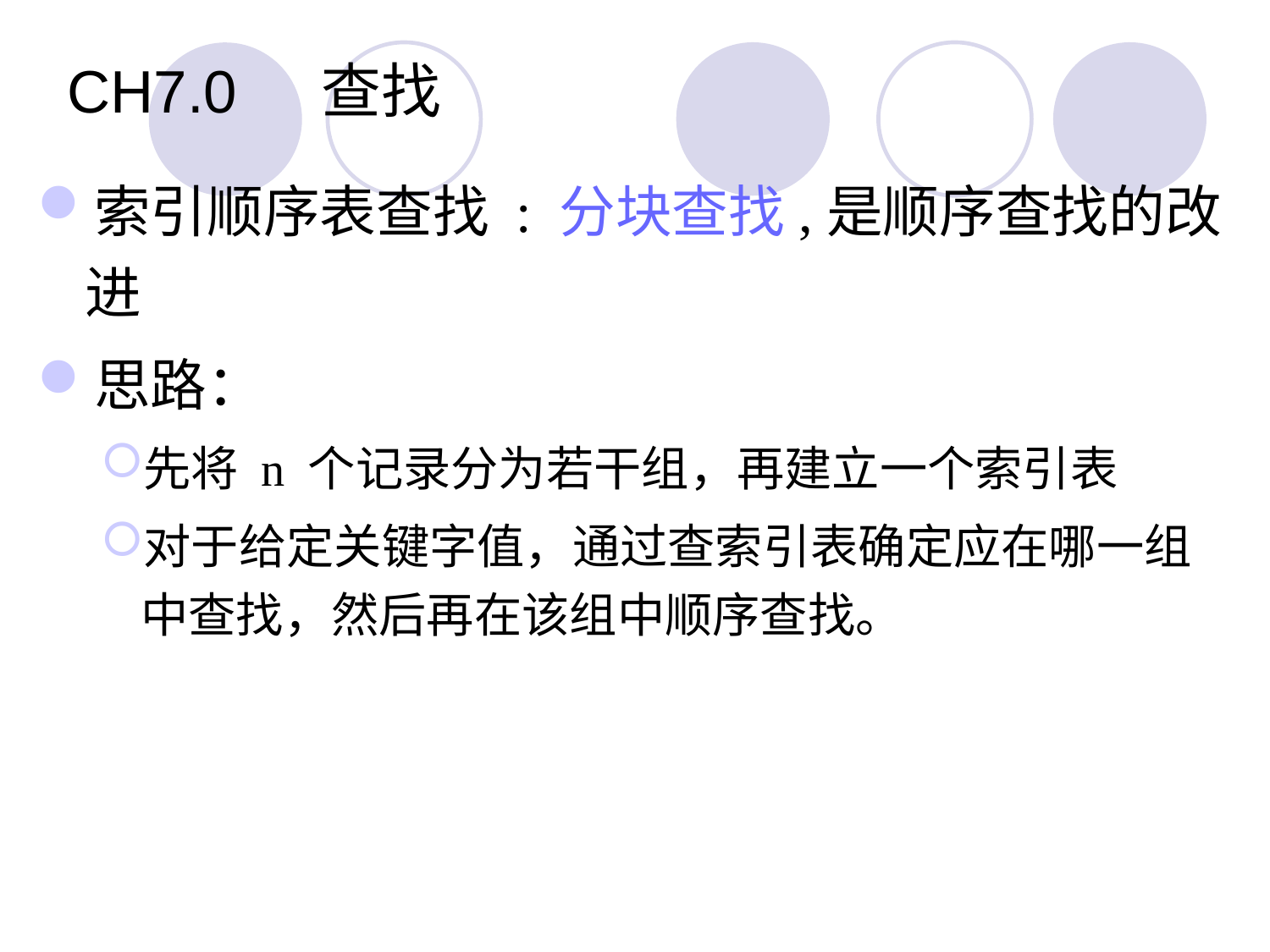

CH7.0 	查找
索引顺序表查找 : 分块查找,是顺序查找的改进
思路：
先将 n 个记录分为若干组，再建立一个索引表
对于给定关键字值，通过查索引表确定应在哪一组中查找，然后再在该组中顺序查找。